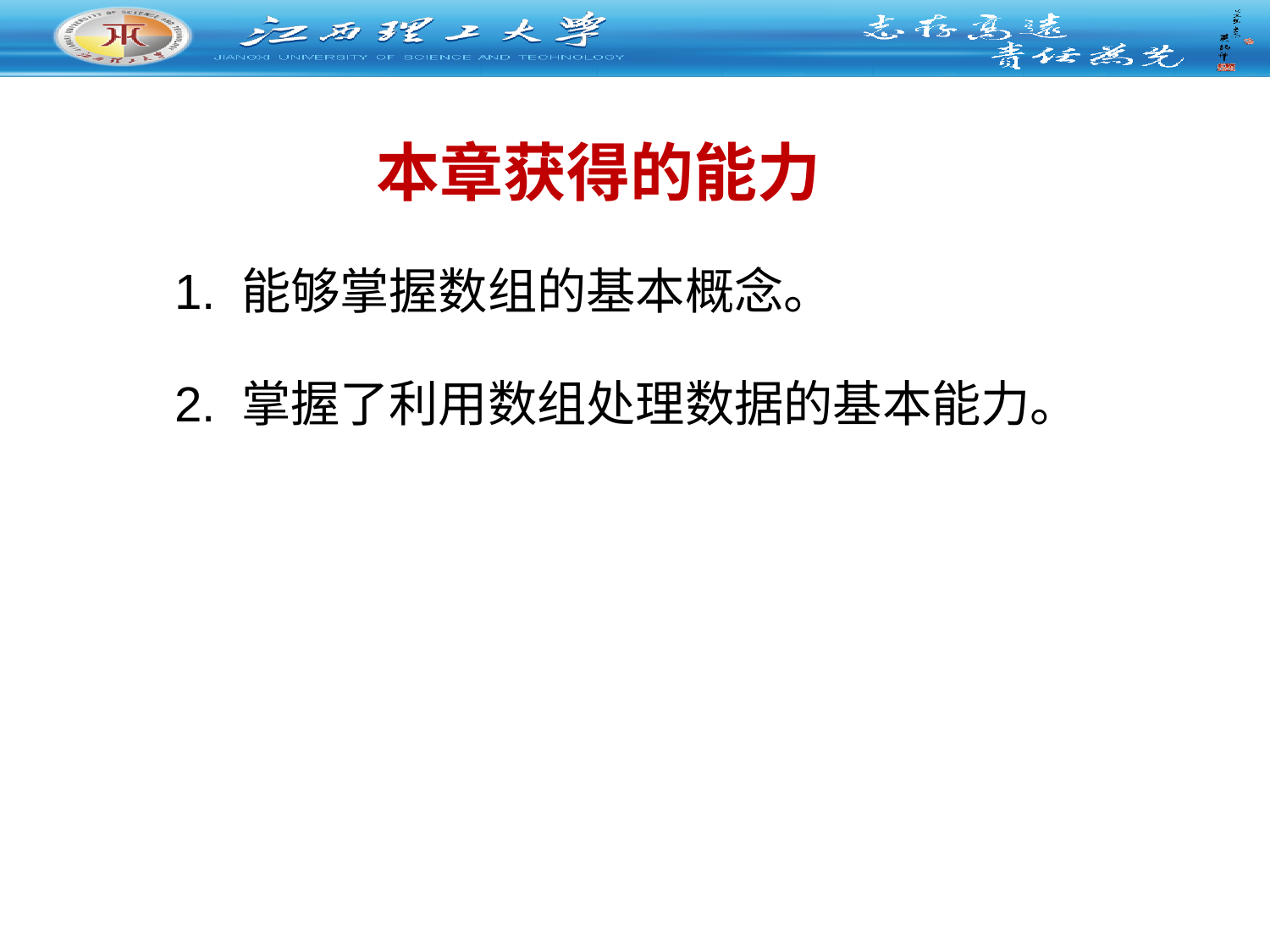

本章获得的能力
1. 能够掌握数组的基本概念。
2. 掌握了利用数组处理数据的基本能力。